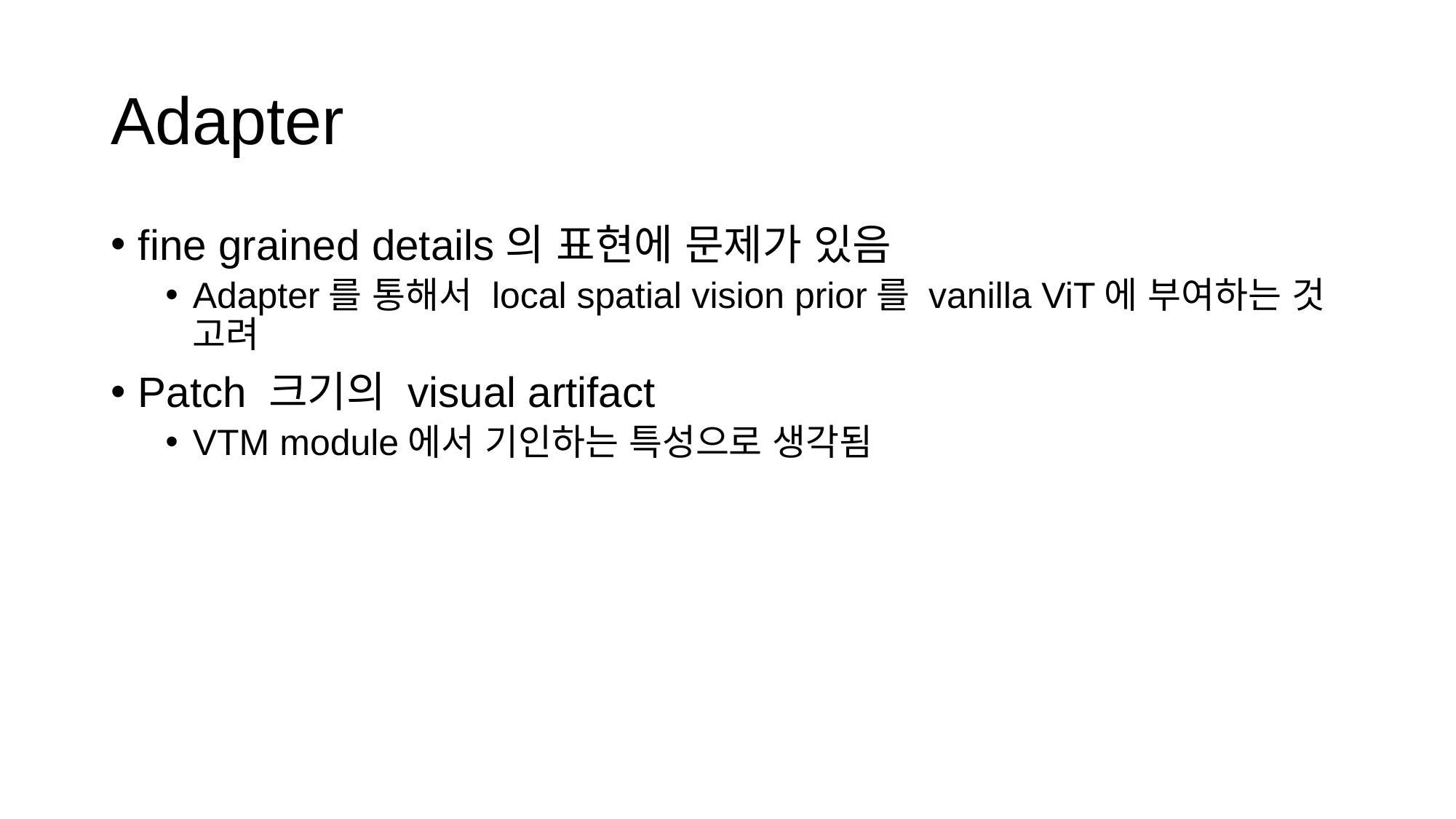

# Adapter
fine grained details의 표현에 문제가 있음
Adapter를 통해서 local spatial vision prior를 vanilla ViT에 부여하는 것 고려
Patch 크기의 visual artifact
VTM module에서 기인하는 특성으로 생각됨